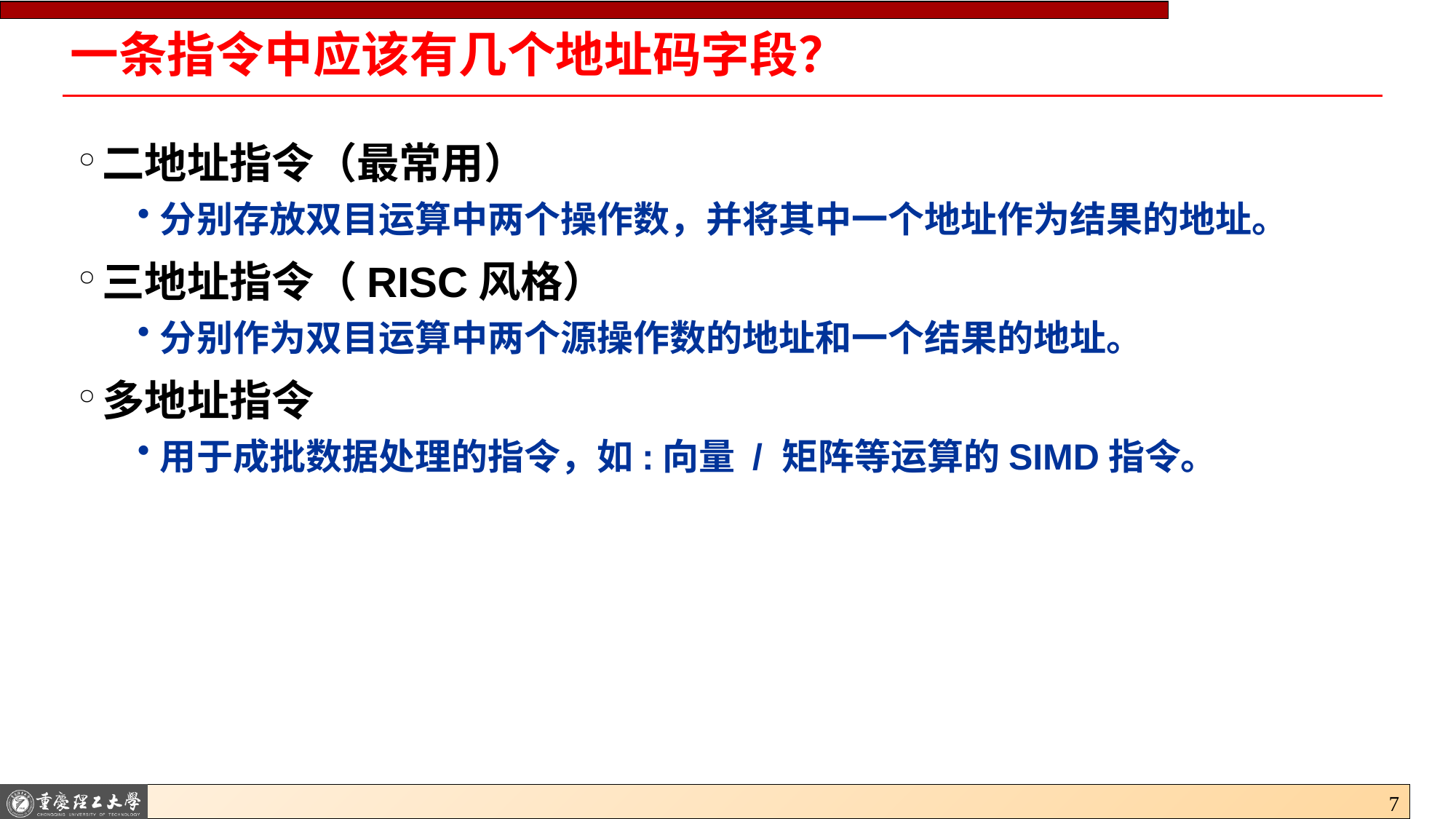

# 一条指令中应该有几个地址码字段？
二地址指令（最常用）
分别存放双目运算中两个操作数，并将其中一个地址作为结果的地址。
三地址指令（RISC风格）
分别作为双目运算中两个源操作数的地址和一个结果的地址。
多地址指令
用于成批数据处理的指令，如:向量 / 矩阵等运算的SIMD指令。